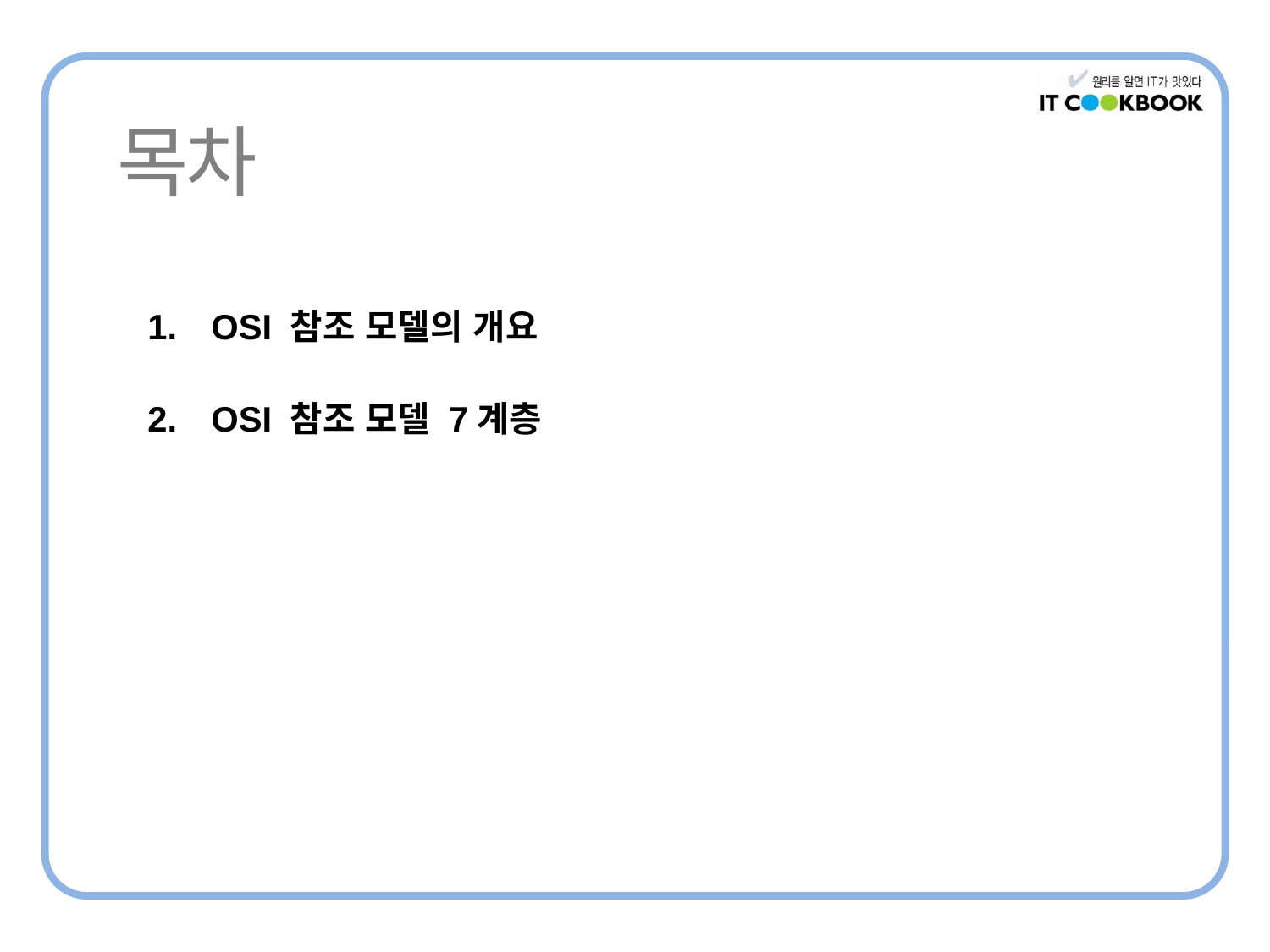

OSI 참조 모델의 개요
OSI 참조 모델 7계층